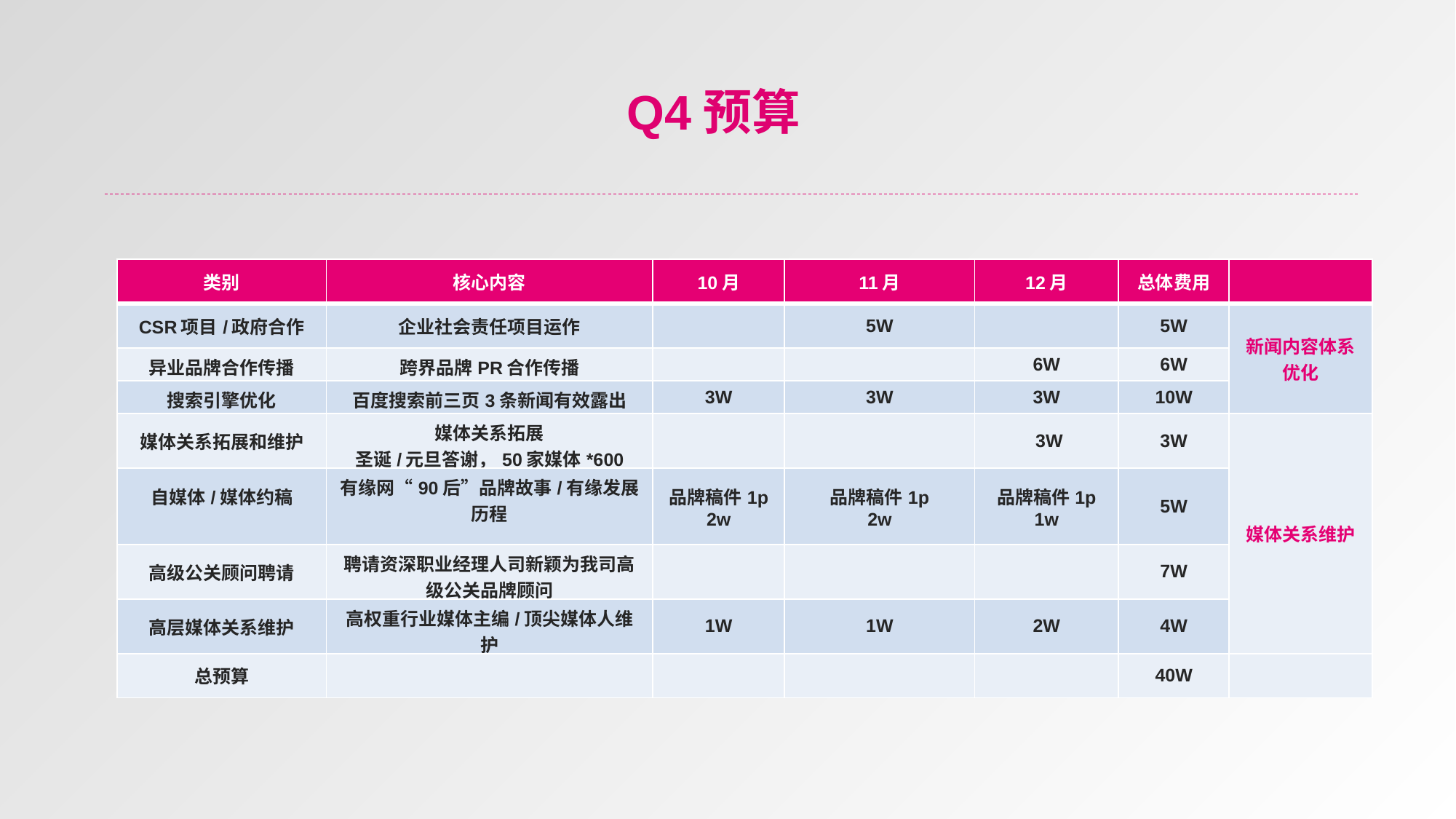

Q4预算
| 类别 | 核心内容 | 10月 | 11月 | 12月 | 总体费用 |  |
| --- | --- | --- | --- | --- | --- | --- |
| CSR项目/政府合作 | 企业社会责任项目运作 |  | 5W |  | 5W | 新闻内容体系优化 |
| 异业品牌合作传播 | 跨界品牌PR合作传播 |  |  | 6W | 6W |  |
| 搜索引擎优化 | 百度搜索前三页3条新闻有效露出 | 3W | 3W | 3W | 10W |  |
| 媒体关系拓展和维护 | 媒体关系拓展 圣诞/元旦答谢，50家媒体\*600 |  |  | 3W | 3W | 媒体关系维护 |
| 自媒体/媒体约稿 | 有缘网“90后”品牌故事/有缘发展历程 | 品牌稿件1p 2w | 品牌稿件1p 2w | 品牌稿件1p 1w | 5W |  |
| 高级公关顾问聘请 | 聘请资深职业经理人司新颖为我司高级公关品牌顾问 |  |  |  | 7W |  |
| 高层媒体关系维护 | 高权重行业媒体主编/顶尖媒体人维护 | 1W | 1W | 2W | 4W |  |
| 总预算 |  |  |  |  | 40W |  |